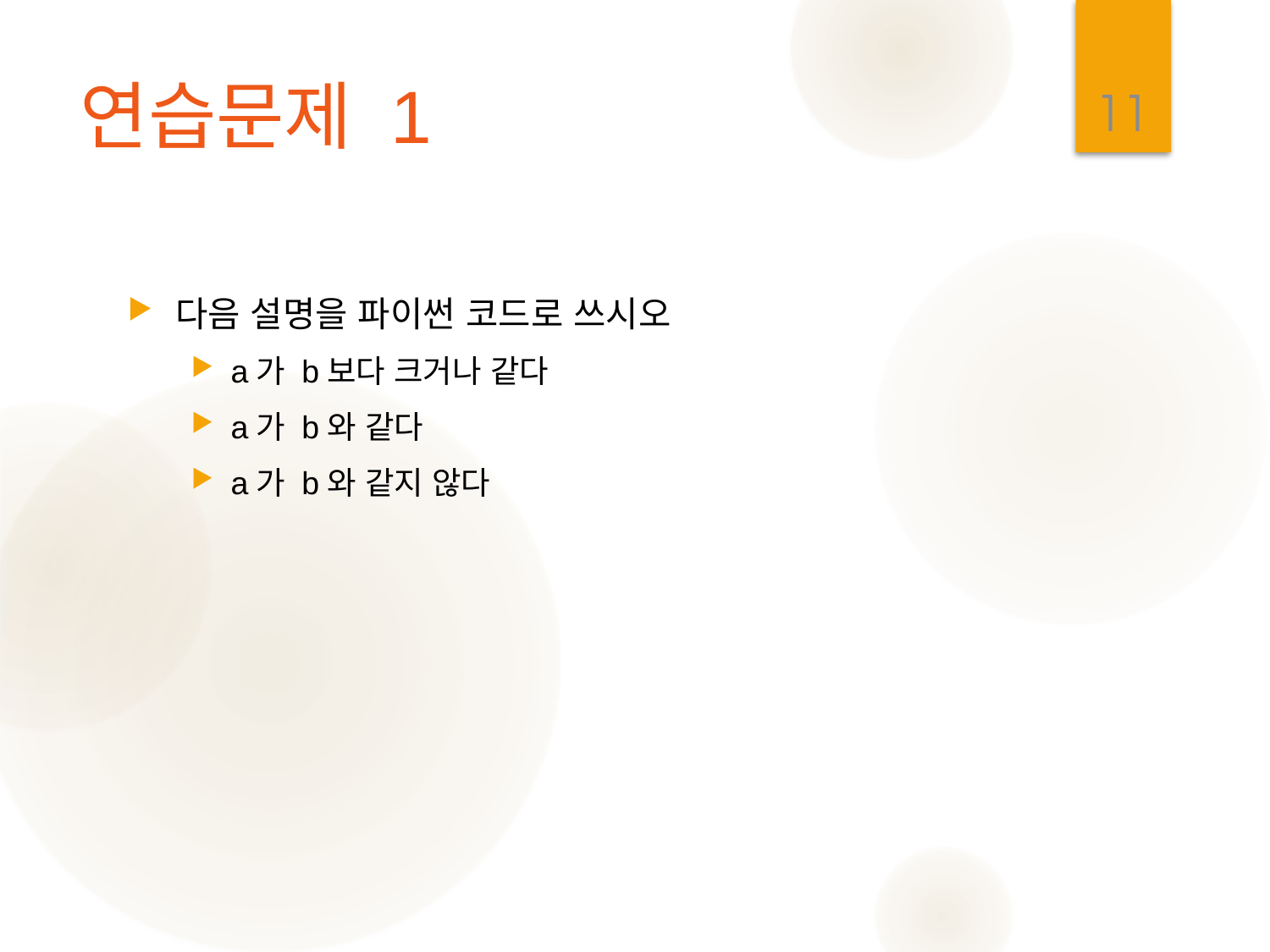

11
# 연습문제 1
다음 설명을 파이썬 코드로 쓰시오
a가 b보다 크거나 같다
a가 b와 같다
a가 b와 같지 않다